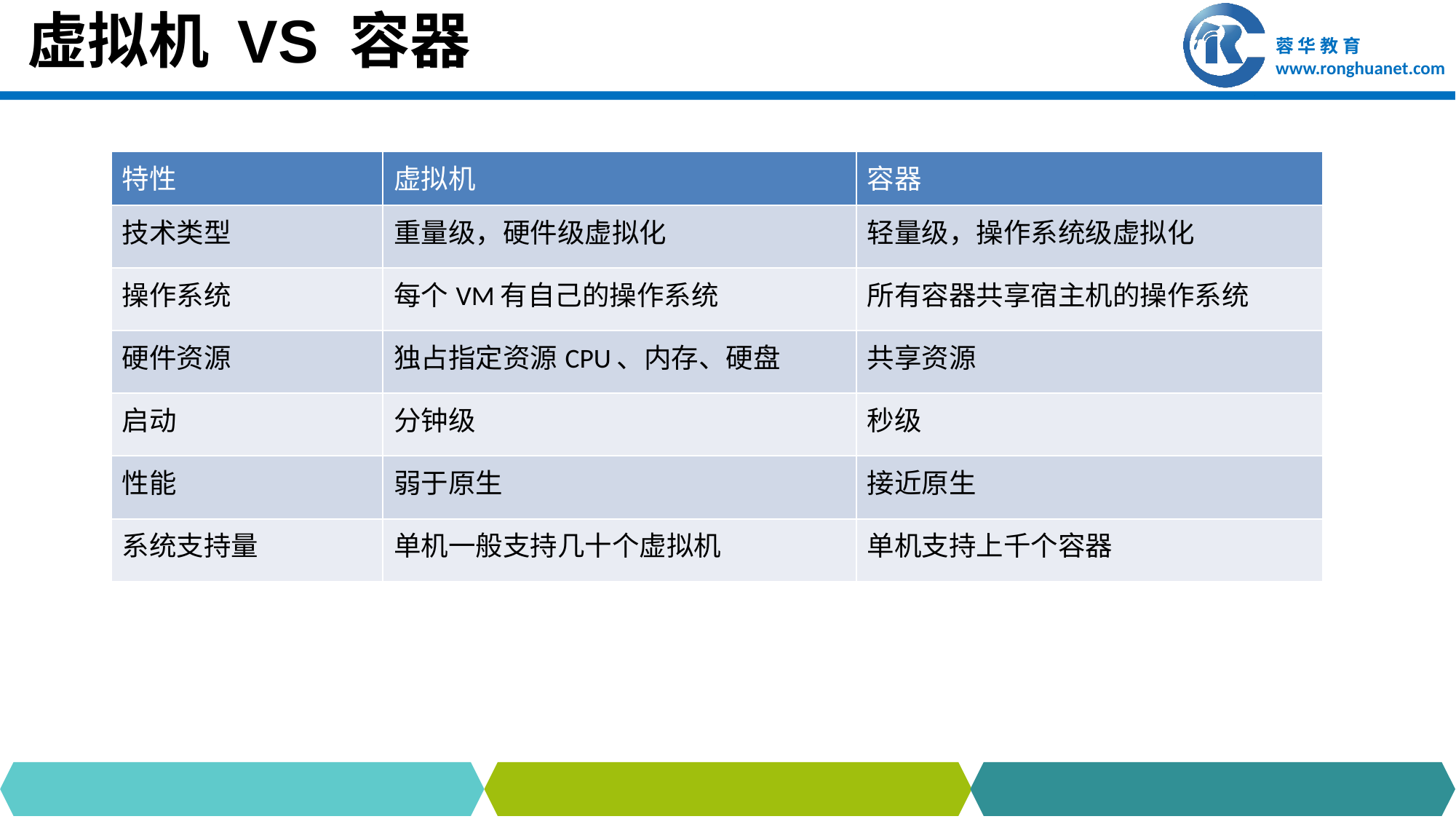

# 虚拟机 VS 容器
| 特性 | 虚拟机 | 容器 |
| --- | --- | --- |
| 技术类型 | 重量级，硬件级虚拟化 | 轻量级，操作系统级虚拟化 |
| 操作系统 | 每个VM有自己的操作系统 | 所有容器共享宿主机的操作系统 |
| 硬件资源 | 独占指定资源CPU、内存、硬盘 | 共享资源 |
| 启动 | 分钟级 | 秒级 |
| 性能 | 弱于原生 | 接近原生 |
| 系统支持量 | 单机一般支持几十个虚拟机 | 单机支持上千个容器 |